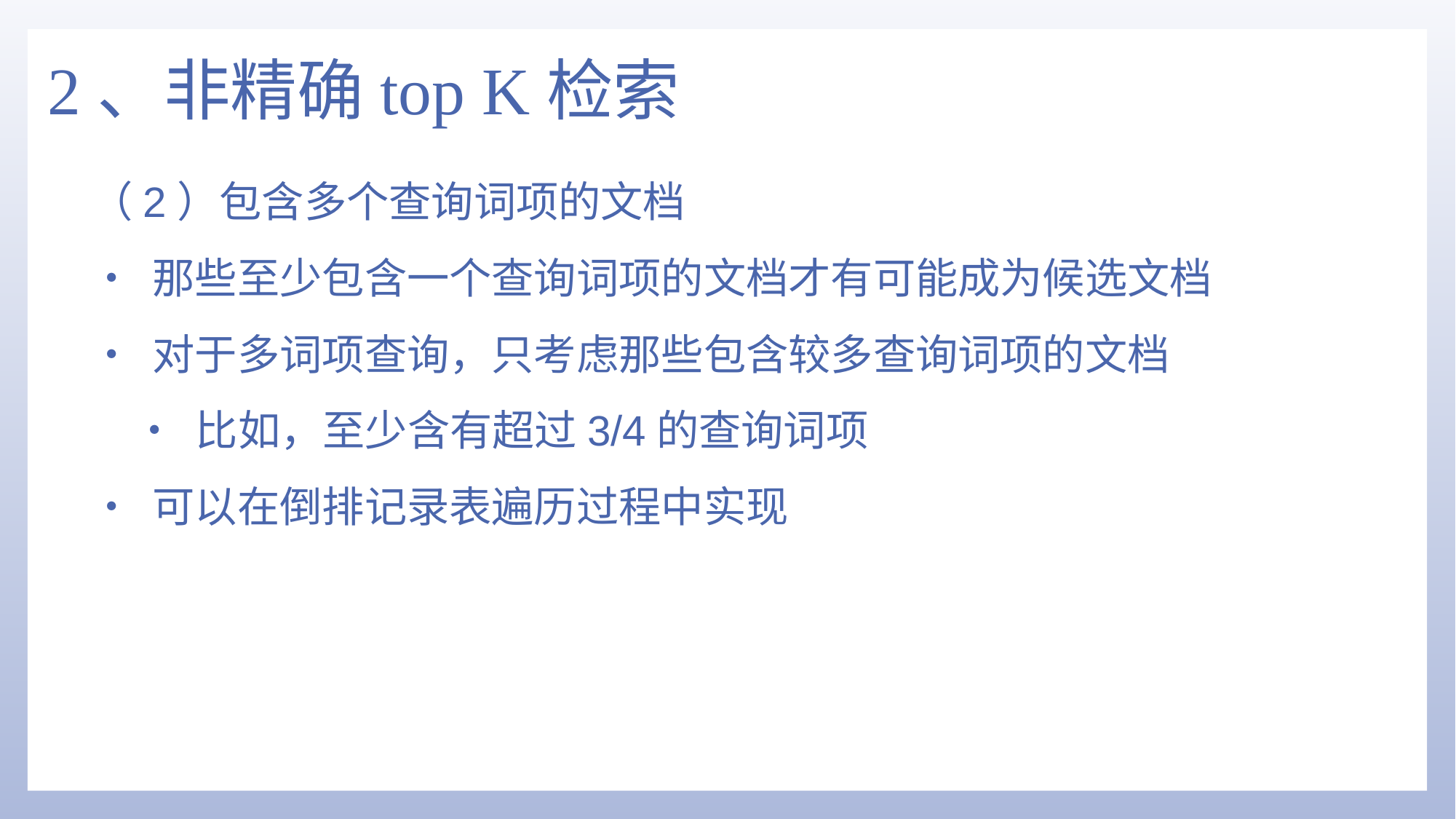

# 2、非精确top K检索
（2）包含多个查询词项的文档
• 那些至少包含一个查询词项的文档才有可能成为候选文档
• 对于多词项查询，只考虑那些包含较多查询词项的文档
• 比如，至少含有超过3/4的查询词项
• 可以在倒排记录表遍历过程中实现